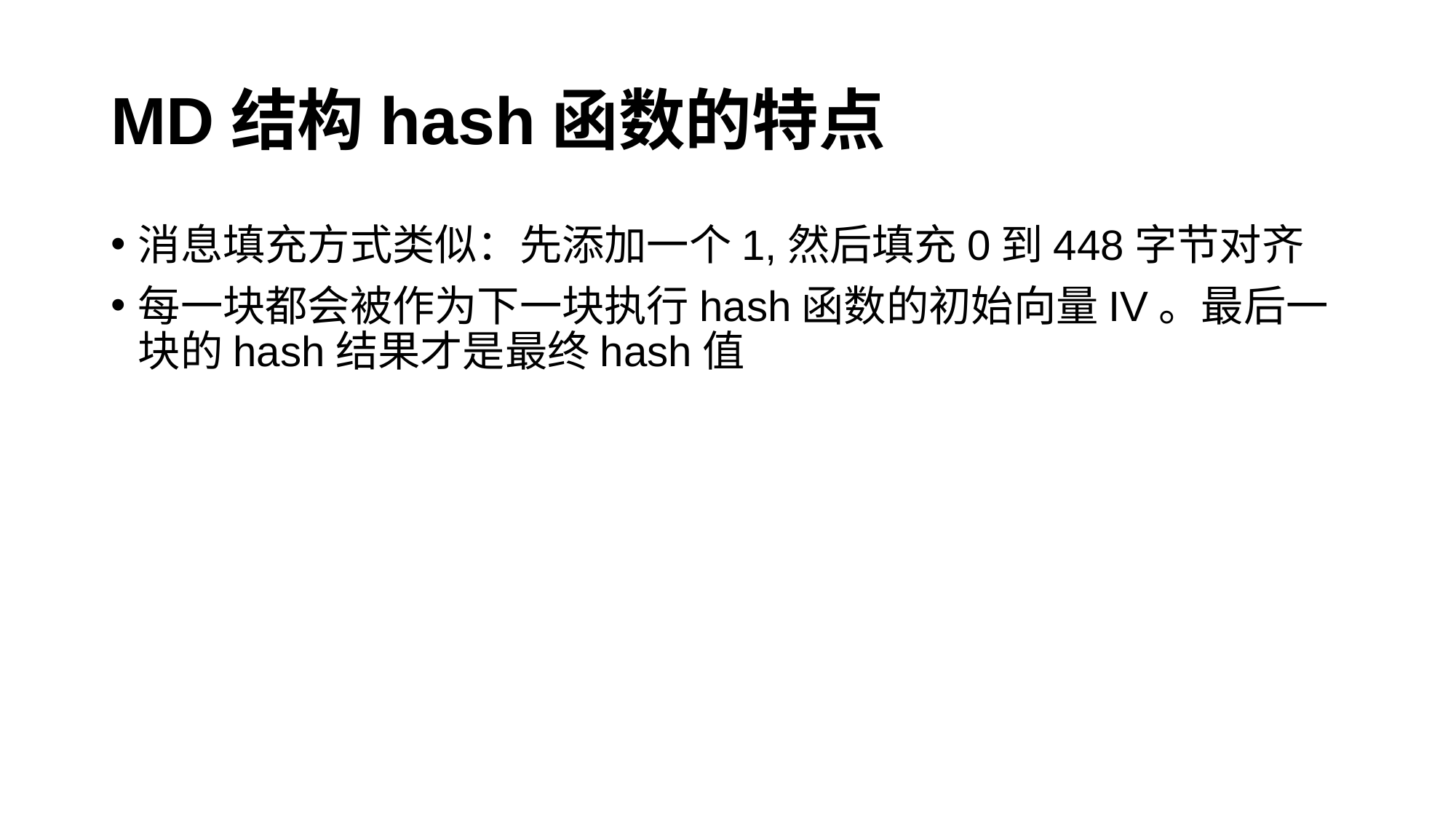

# MD结构hash函数的特点
消息填充方式类似：先添加一个1,然后填充0到448字节对齐
每一块都会被作为下一块执行hash函数的初始向量IV。最后一块的hash结果才是最终hash值